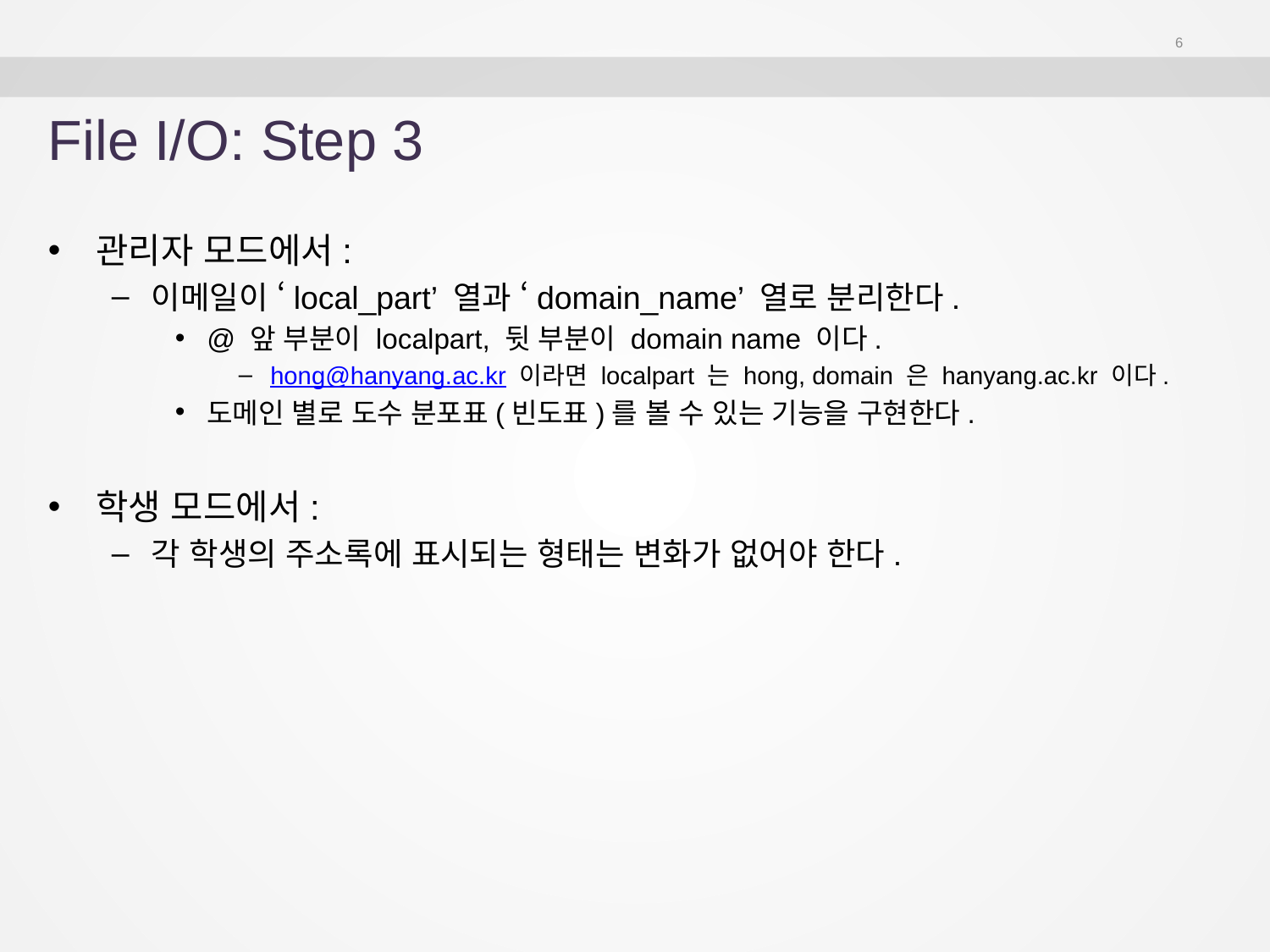

6
# File I/O: Step 3
관리자 모드에서:
이메일이 ‘local_part’ 열과 ‘domain_name’ 열로 분리한다.
@ 앞 부분이 localpart, 뒷 부분이 domain name 이다.
hong@hanyang.ac.kr 이라면 localpart 는 hong, domain 은 hanyang.ac.kr 이다.
도메인 별로 도수 분포표(빈도표)를 볼 수 있는 기능을 구현한다.

학생 모드에서:
각 학생의 주소록에 표시되는 형태는 변화가 없어야 한다.